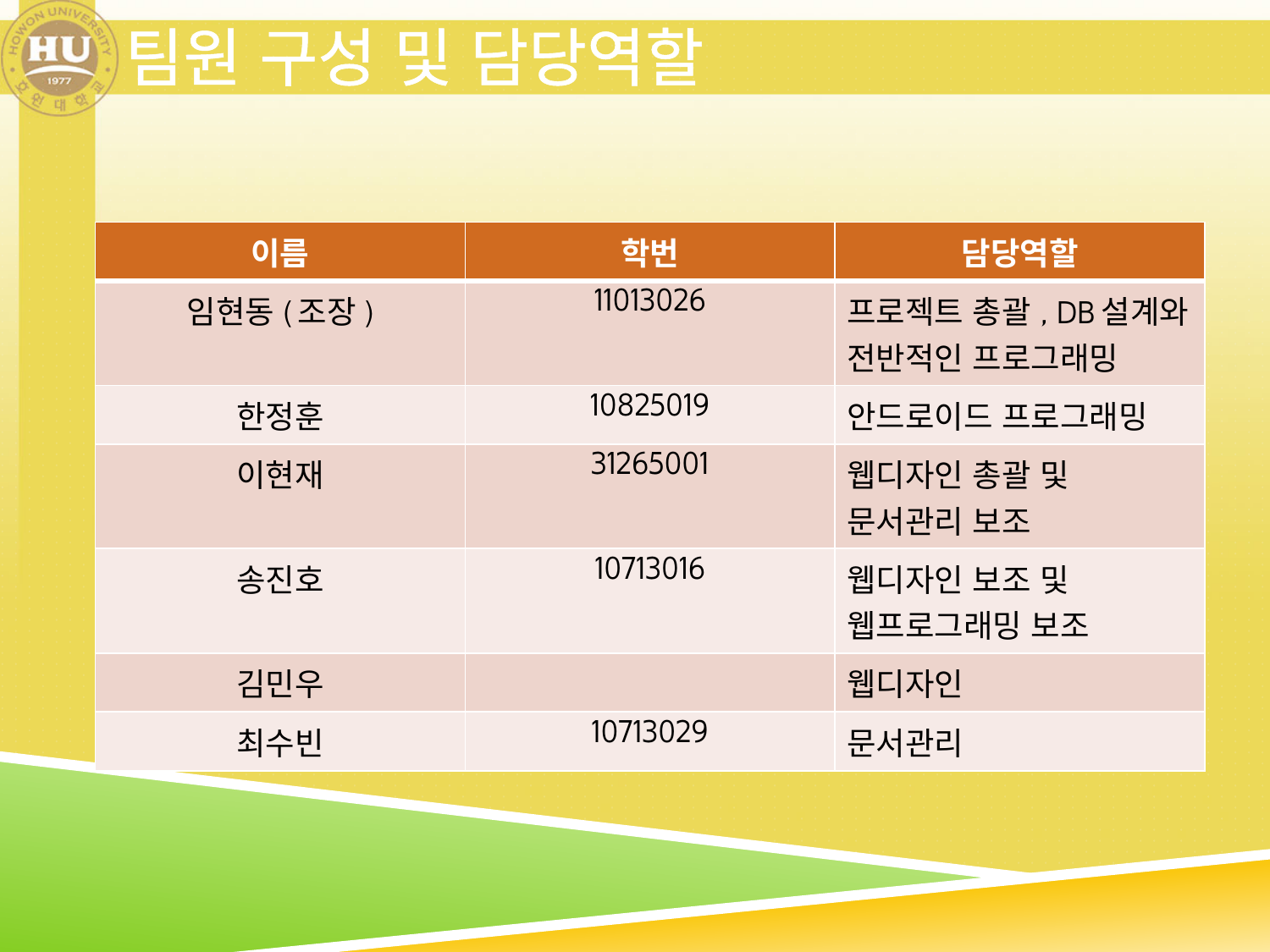

# 팀원 구성 및 담당역할
| 이름 | 학번 | 담당역할 |
| --- | --- | --- |
| 임현동(조장) | 11013026 | 프로젝트 총괄, DB설계와 전반적인 프로그래밍 |
| 한정훈 | 10825019 | 안드로이드 프로그래밍 |
| 이현재 | 31265001 | 웹디자인 총괄 및 문서관리 보조 |
| 송진호 | 10713016 | 웹디자인 보조 및 웹프로그래밍 보조 |
| 김민우 |  | 웹디자인 |
| 최수빈 | 10713029 | 문서관리 |